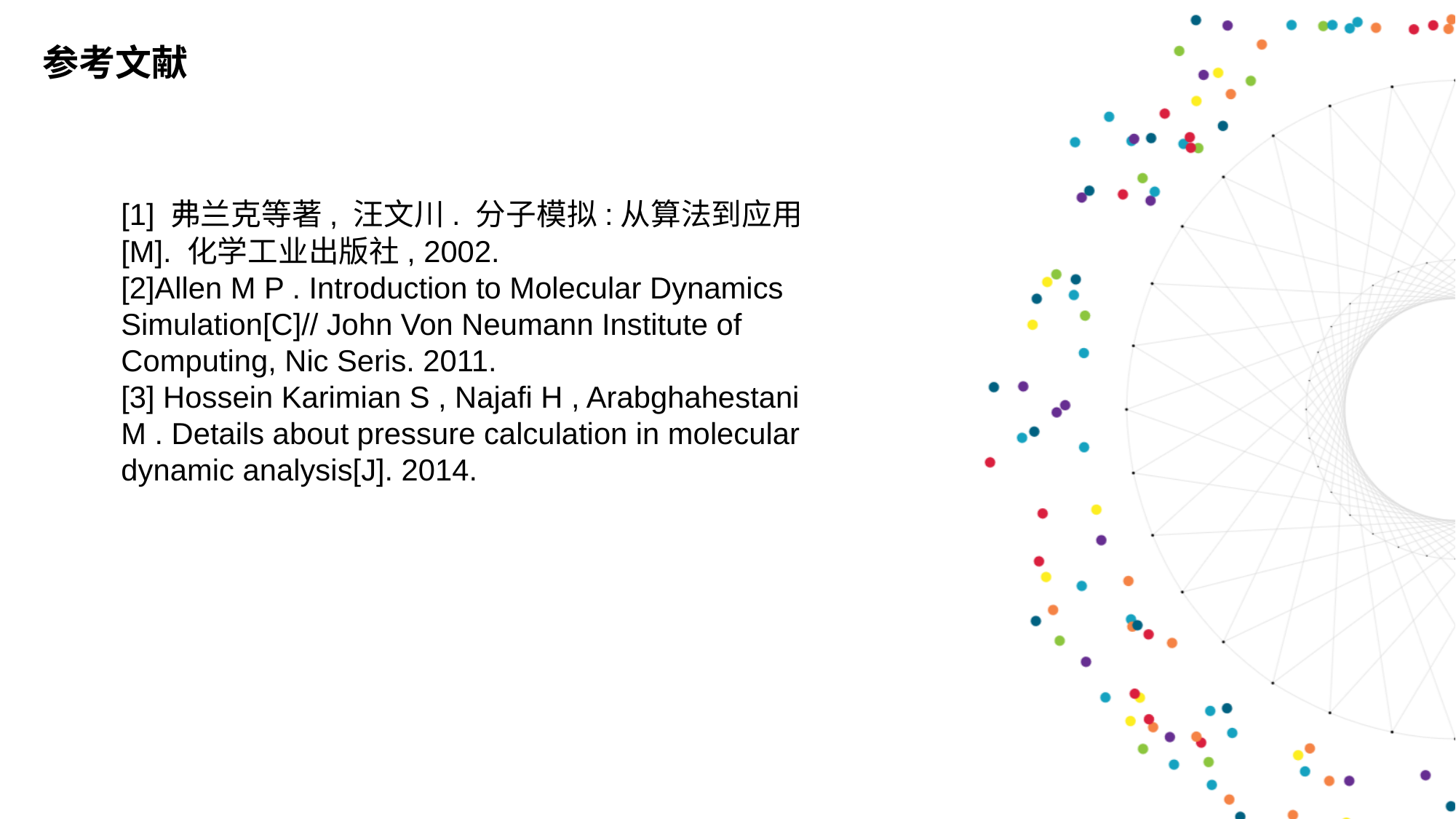

参考文献
[1] 弗兰克等著, 汪文川. 分子模拟:从算法到应用[M]. 化学工业出版社, 2002.
[2]Allen M P . Introduction to Molecular Dynamics Simulation[C]// John Von Neumann Institute of Computing, Nic Seris. 2011.
[3] Hossein Karimian S , Najafi H , Arabghahestani M . Details about pressure calculation in molecular dynamic analysis[J]. 2014.